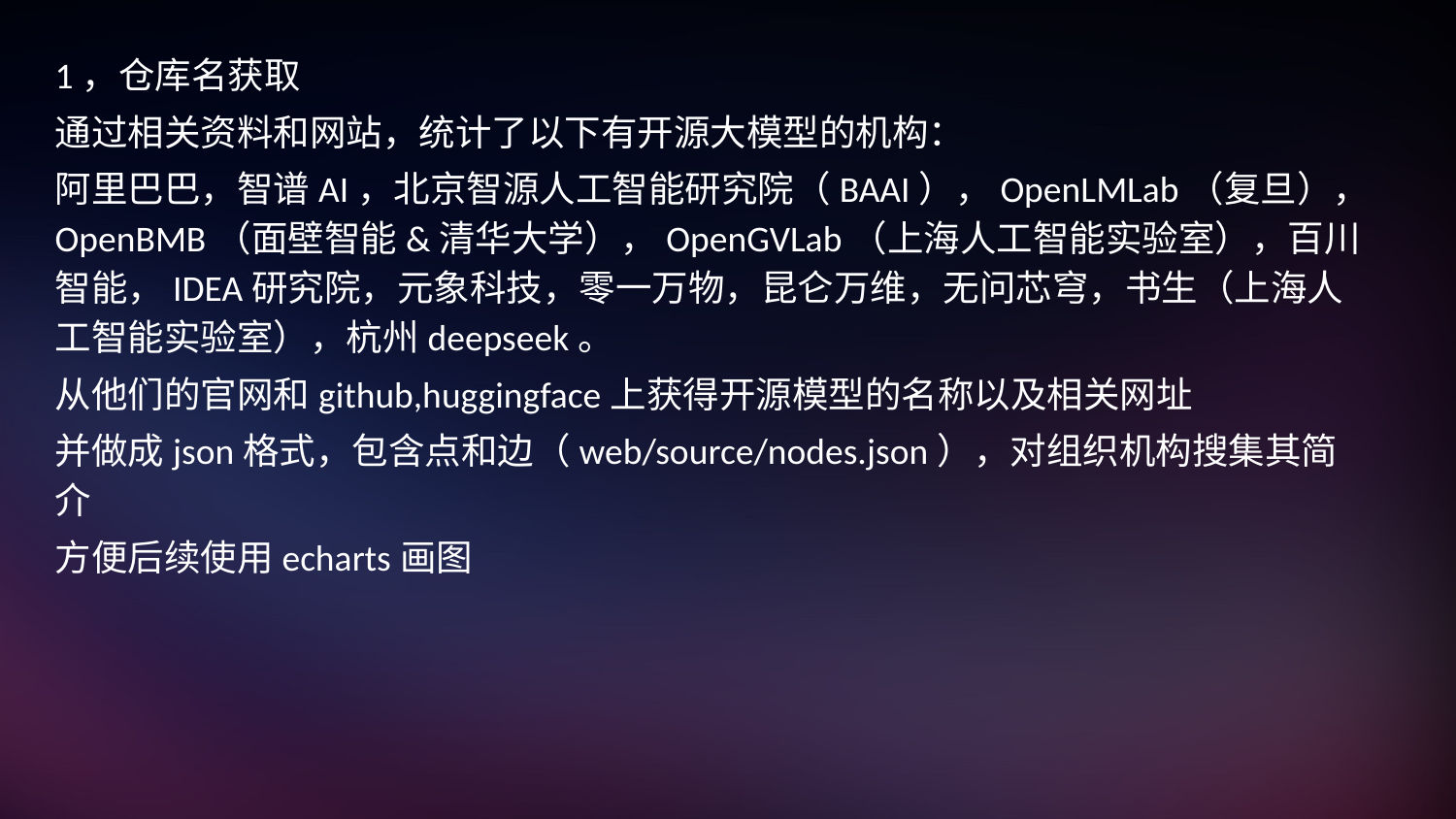

1，仓库名获取
通过相关资料和网站，统计了以下有开源大模型的机构：
阿里巴巴，智谱AI，北京智源人工智能研究院（BAAI），OpenLMLab（复旦），OpenBMB（面壁智能&清华大学），OpenGVLab（上海人工智能实验室），百川智能，IDEA研究院，元象科技，零一万物，昆仑万维，无问芯穹，书生（上海人工智能实验室），杭州deepseek。
从他们的官网和github,huggingface上获得开源模型的名称以及相关网址
并做成json格式，包含点和边（web/source/nodes.json），对组织机构搜集其简介
方便后续使用echarts画图